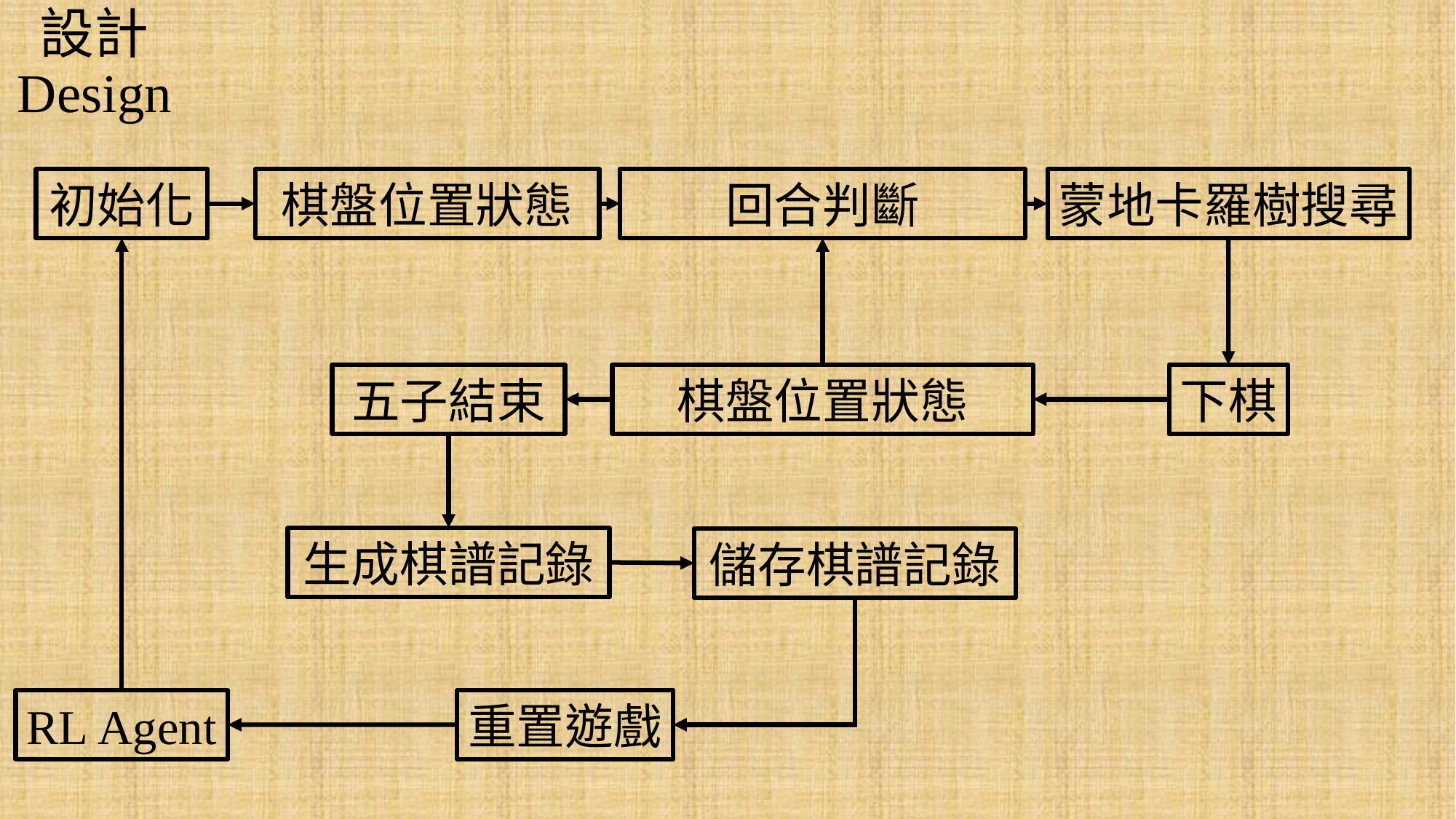

# 設計 Design
初始化
棋盤位置狀態
回合判斷
蒙地卡羅樹搜尋
五子結束
棋盤位置狀態
下棋
生成棋譜記錄
儲存棋譜記錄
重置遊戲
RL Agent